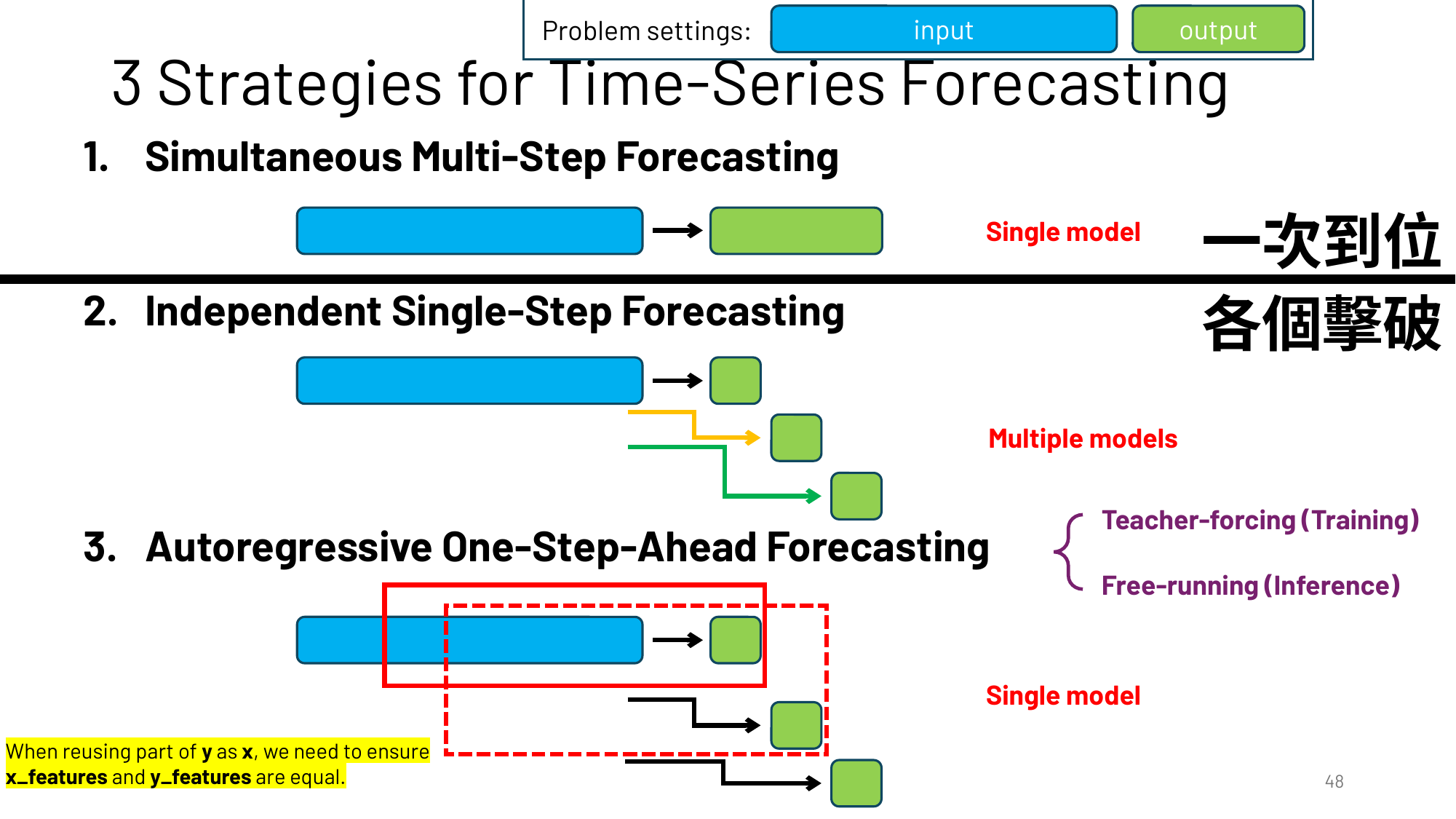

input
output
Problem settings:
# 3 Strategies for Time-Series Forecasting
Simultaneous Multi-Step Forecasting

Independent Single-Step Forecasting

Autoregressive One-Step-Ahead Forecasting
一次到位

Single model
各個擊破

Multiple models

Teacher-forcing (Training)

Free-running (Inference)

Single model

When reusing part of y as x, we need to ensure x_features and y_features are equal.
48